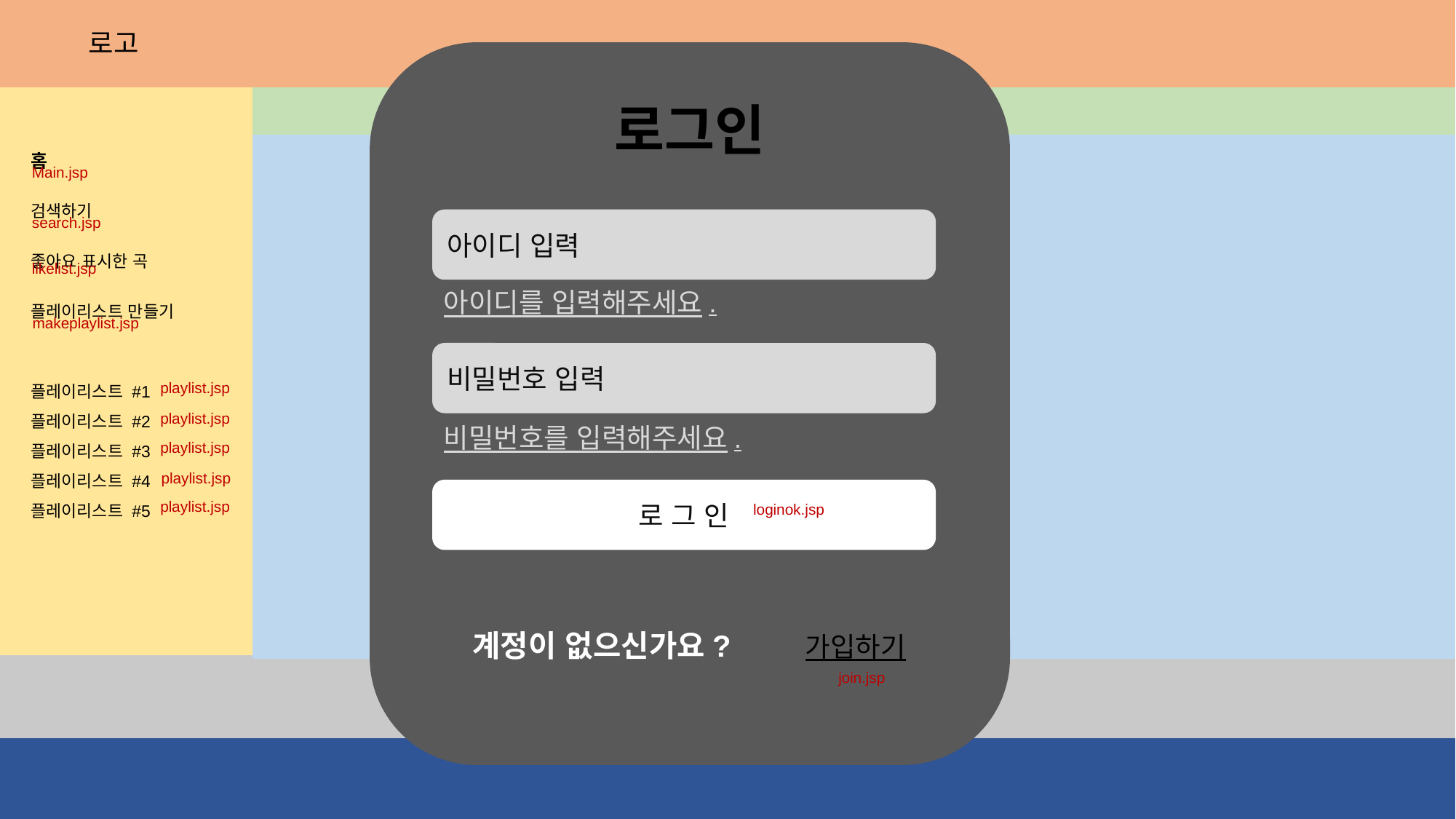

로고

로그인
홈
검색하기
좋아요 표시한 곡
플레이리스트 만들기

플레이리스트 #1
플레이리스트 #2
플레이리스트 #3
플레이리스트 #4
플레이리스트 #5
Main.jsp
search.jsp
likelist.jsp
makeplaylist.jsp
playlist.jsp
playlist.jsp
playlist.jsp
playlist.jsp
playlist.jsp
아이디 입력
아이디를 입력해주세요.
비밀번호 입력
비밀번호를 입력해주세요.
로 그 인
loginok.jsp
계정이 없으신가요?        가입하기
join.jsp